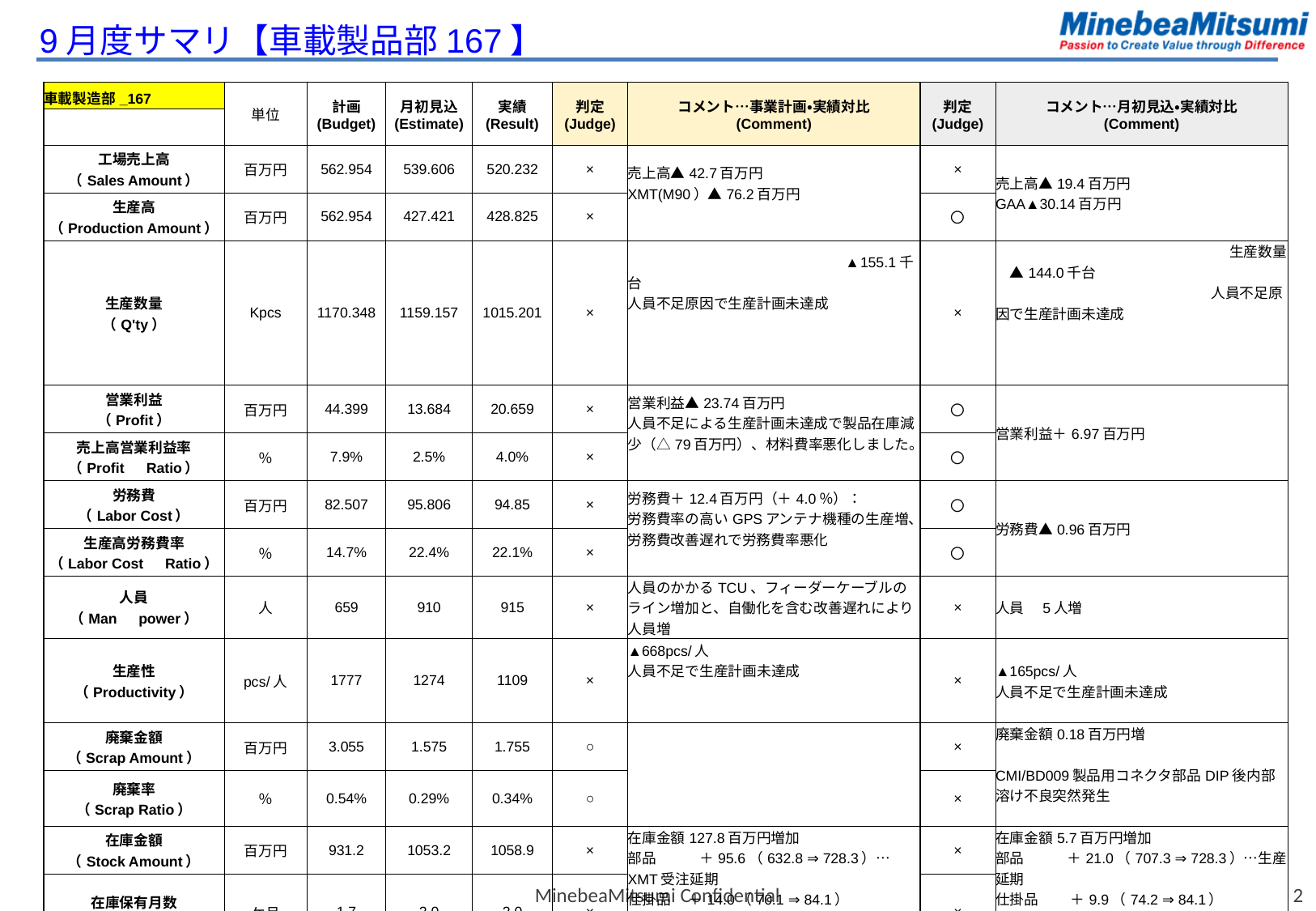

9月度サマリ【車載製品部167】
| 車載製造部\_167 | 単位 | 計画 (Budget) | 月初見込 (Estimate) | 実績 (Result) | 判定 (Judge) | コメント…事業計画・実績対比 (Comment) | 判定 (Judge) | コメント…月初見込・実績対比 (Comment) |
| --- | --- | --- | --- | --- | --- | --- | --- | --- |
|  |  |  |  |  |  |  |  |  |
| 工場売上高 （Sales Amount） | 百万円 | 562.954 | 539.606 | 520.232 | × | 売上高▲42.7百万円 XMT(M90）▲76.2百万円 | × | 売上高▲19.4百万円 GAA▲30.14百万円 |
| 生産高 （Production Amount） | 百万円 | 562.954 | 427.421 | 428.825 | × |  | 〇 |  |
| 生産数量 （Q'ty） | Kpcs | 1170.348 | 1159.157 | 1015.201 | × | ▲155.1千台 人員不足原因で生産計画未達成 | × | 生産数量　▲144.0千台　　　　　　　　　　　　　　　　　　　　　　　　　　　　人員不足原因で生産計画未達成 |
| 営業利益 （Profit） | 百万円 | 44.399 | 13.684 | 20.659 | × | 営業利益▲23.74百万円 人員不足による生産計画未達成で製品在庫減少（△79百万円）、材料費率悪化しました。 | 〇 | 営業利益＋6.97百万円 |
| 売上高営業利益率 （Profit　Ratio） | ％ | 7.9% | 2.5% | 4.0% | × |  | 〇 |  |
| 労務費 （Labor Cost） | 百万円 | 82.507 | 95.806 | 94.85 | × | 労務費＋12.4百万円（＋4.0％）： 労務費率の高いGPSアンテナ機種の生産増、労務費改善遅れで労務費率悪化 | 〇 | 労務費▲0.96百万円 |
| 生産高労務費率 （Labor Cost　Ratio） | ％ | 14.7% | 22.4% | 22.1% | × |  | 〇 |  |
| 人員 （Man　power） | 人 | 659 | 910 | 915 | × | 人員のかかるTCU、フィーダーケーブルのライン増加と、自働化を含む改善遅れにより人員増 | × | 人員　5人増 |
| 生産性 （Productivity） | pcs/人 | 1777 | 1274 | 1109 | × | ▲668pcs/人 人員不足で生産計画未達成 | × | ▲165pcs/人 人員不足で生産計画未達成 |
| 廃棄金額 （Scrap Amount） | 百万円 | 3.055 | 1.575 | 1.755 | ○ |  | × | 廃棄金額0.18百万円増　　　　　　　　　　　　　　　　　　　　　　　　　CMI/BD009製品用コネクタ部品DIP後内部溶け不良突然発生 |
| 廃棄率 （Scrap Ratio） | ％ | 0.54% | 0.29% | 0.34% | ○ |  | × |  |
| 在庫金額 （Stock Amount） | 百万円 | 931.2 | 1053.2 | 1058.9 | × | 在庫金額127.8百万円増加 部品　　　＋95.6（632.8 ⇒ 728.3）…XMT受注延期 仕掛品　 ＋14.0（70.1 ⇒ 84.1） 製品　　 ＋17.2（178.4 ⇒ 195.5） 貯蔵品 　　＋1.0（50.0 ⇒ 51.0） | × | 在庫金額5.7百万円増加 部品　　　＋21.0（707.3 ⇒ 728.3）…生産延期 仕掛品　　 ＋9.9（74.2 ⇒ 84.1） 製品　　　△26.2（221.7 ⇒ 195.5） 貯蔵品 　　＋1.0（50.0 ⇒ 51.0） |
| 在庫保有月数 （Stock Ratio） | ケ月 | 1.7 | 2.0 | 2.0 | × |  | × |  |
MinebeaMitsumi Confidential
2